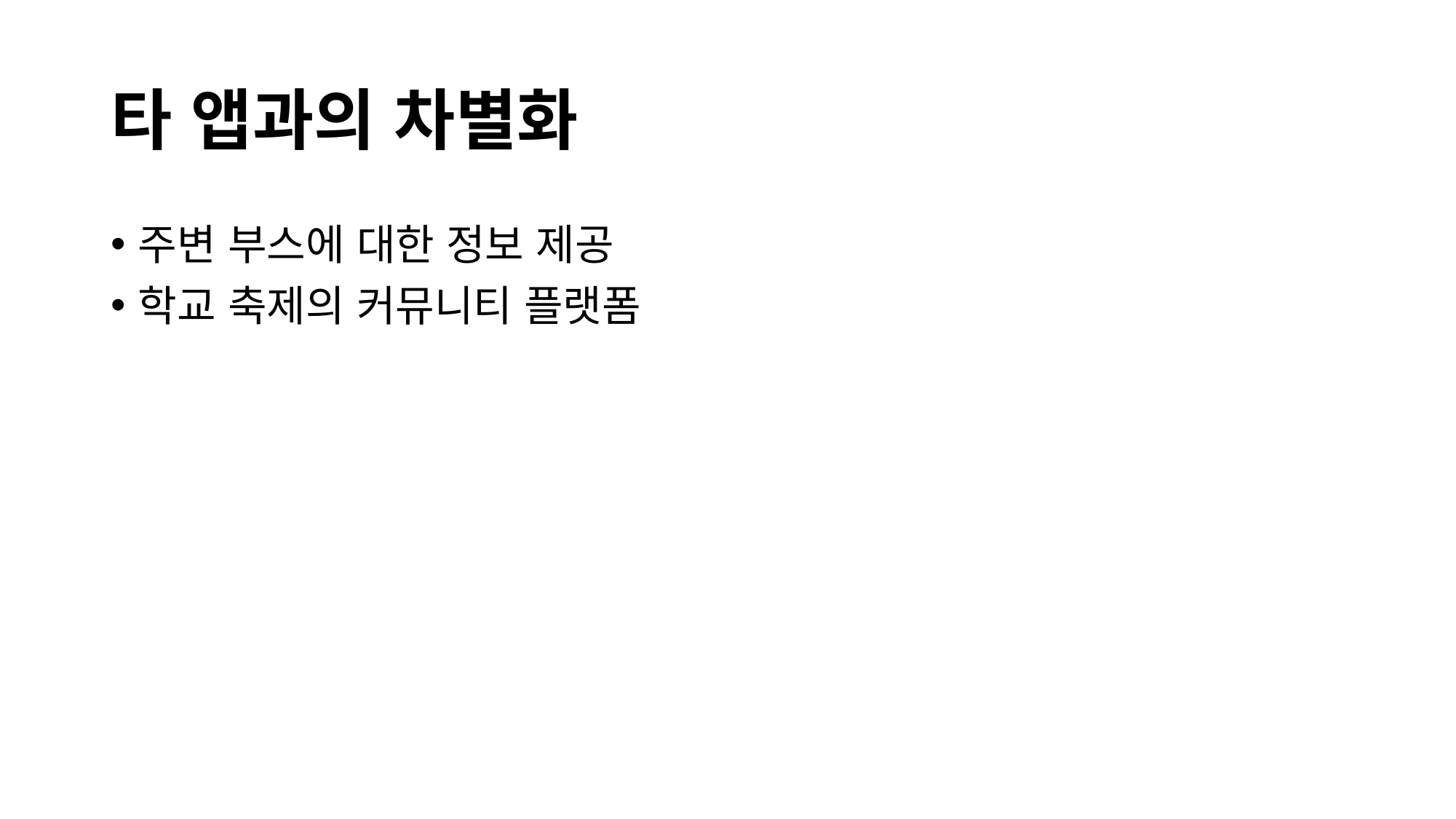

# 타 앱과의 차별화
주변 부스에 대한 정보 제공
학교 축제의 커뮤니티 플랫폼